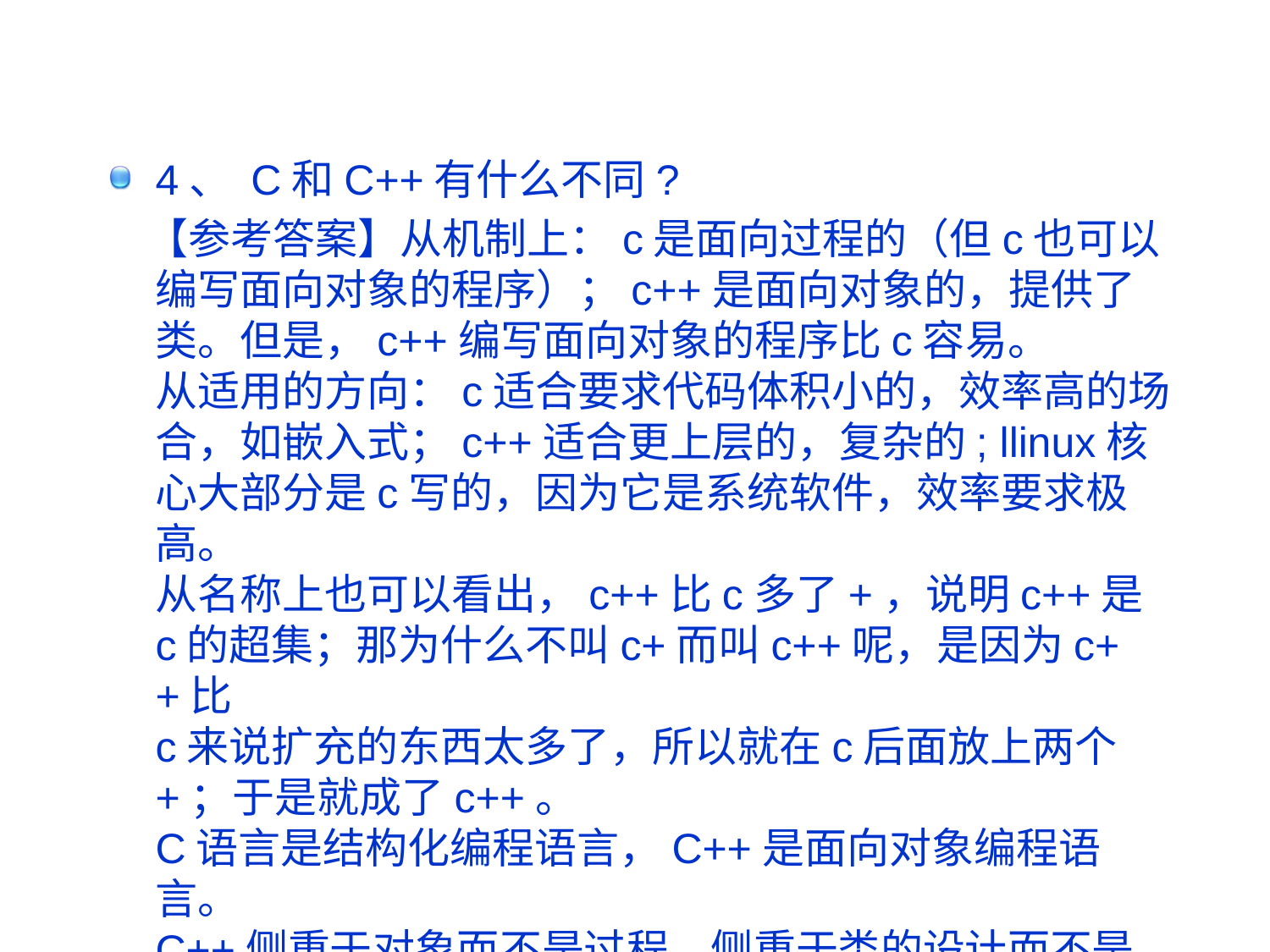

4、 C和C++有什么不同?
   【参考答案】从机制上：c是面向过程的（但c也可以编写面向对象的程序）；c++是面向对象的，提供了类。但是，c++编写面向对象的程序比c容易。
从适用的方向：c适合要求代码体积小的，效率高的场合，如嵌入式；c++适合更上层的，复杂的; llinux核心大部分是c写的，因为它是系统软件，效率要求极高。
从名称上也可以看出，c++比c多了+，说明c++是c的超集；那为什么不叫c+而叫c++呢，是因为c++比
c来说扩充的东西太多了，所以就在c后面放上两个+；于是就成了c++。
C语言是结构化编程语言，C++是面向对象编程语言。
C++侧重于对象而不是过程，侧重于类的设计而不是逻辑的设计。